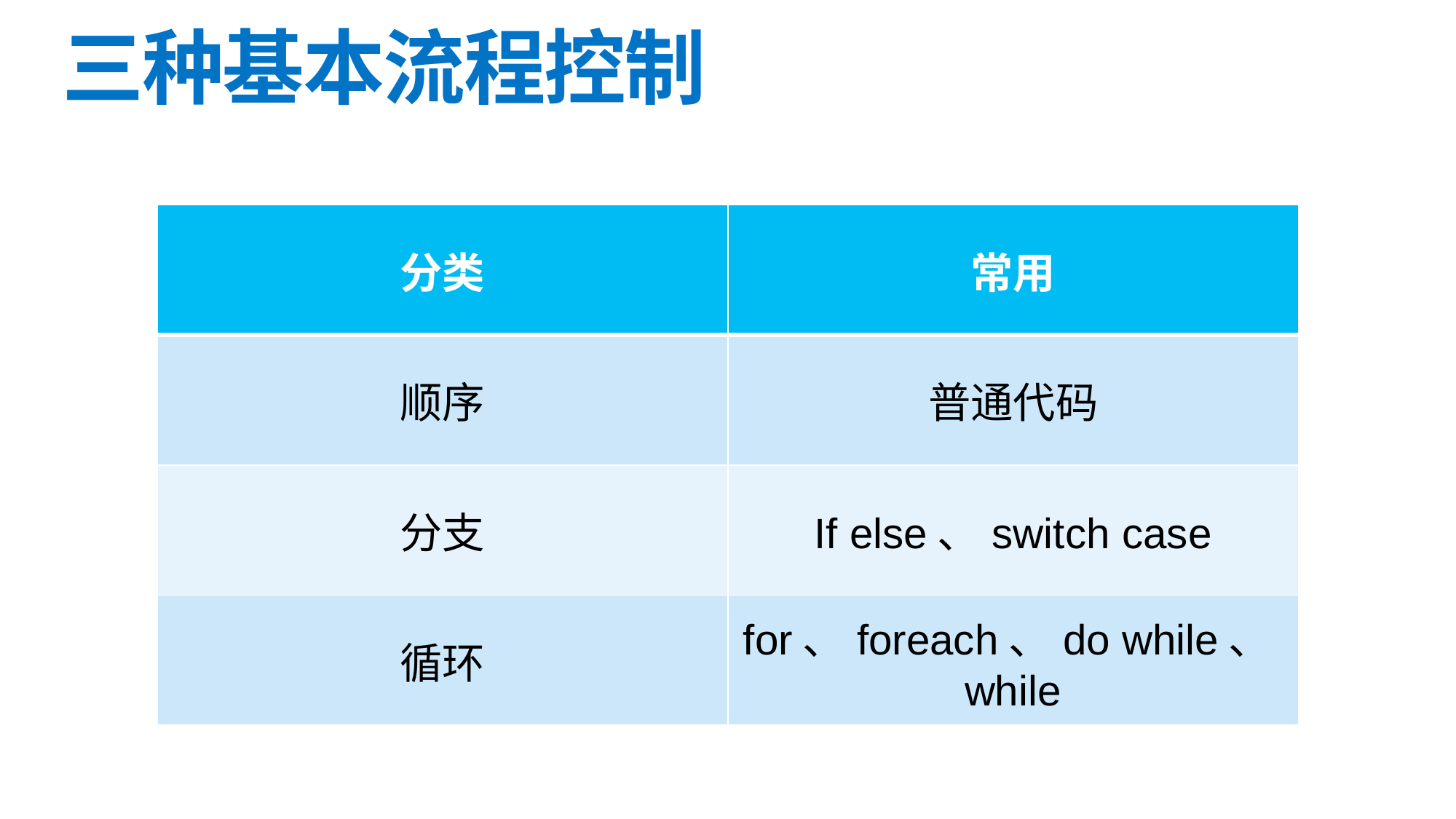

# 三种基本流程控制
| 分类 | 常用 |
| --- | --- |
| 顺序 | 普通代码 |
| 分支 | If else、switch case |
| 循环 | for、foreach、do while、while |